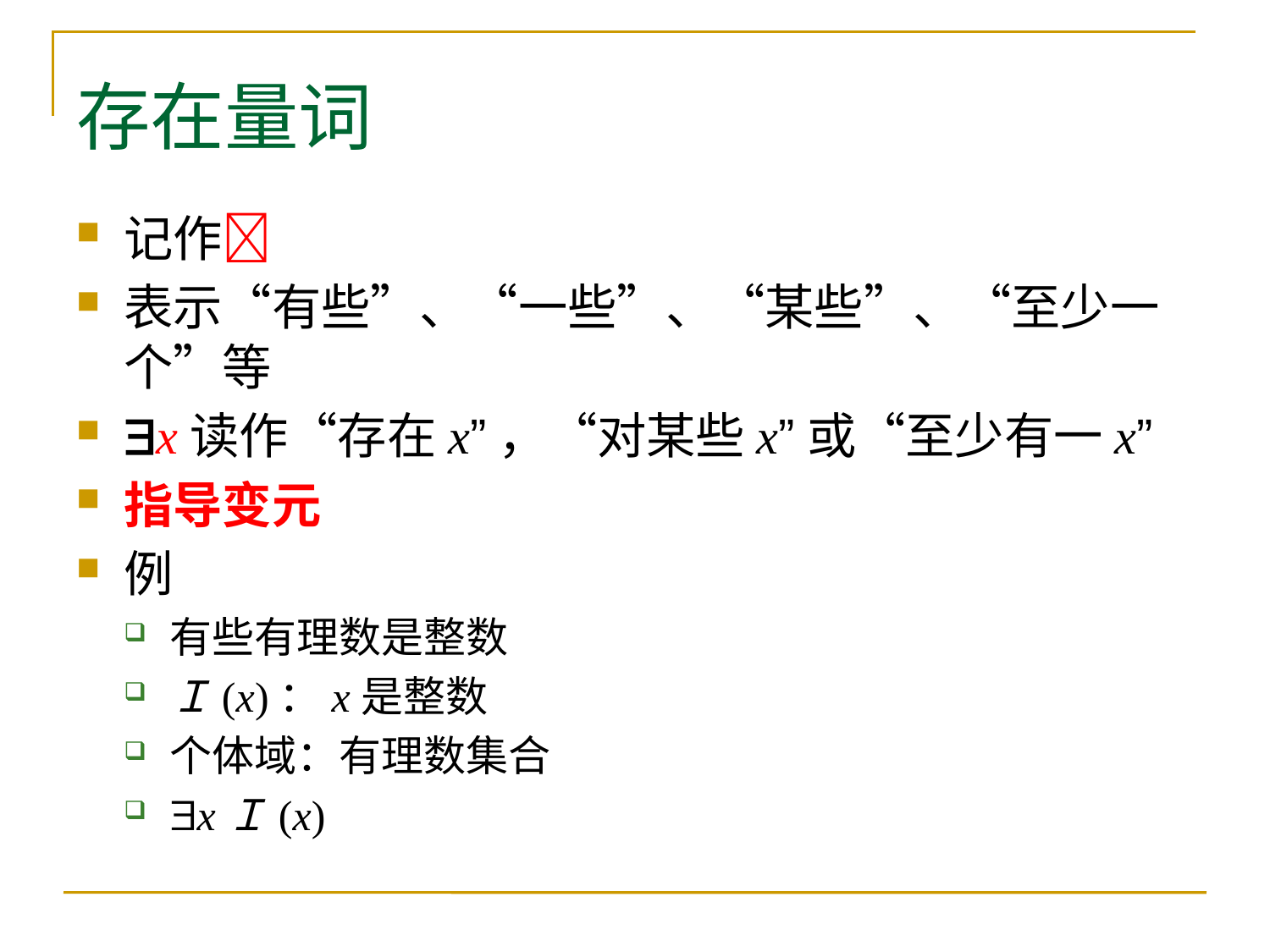

# 存在量词
记作∃
表示“有些”、“一些”、“某些”、“至少一个”等
∃x读作“存在x”，“对某些x”或“至少有一x”
指导变元
例
有些有理数是整数
Ｉ(x)：x是整数
个体域：有理数集合
∃xＩ(x)